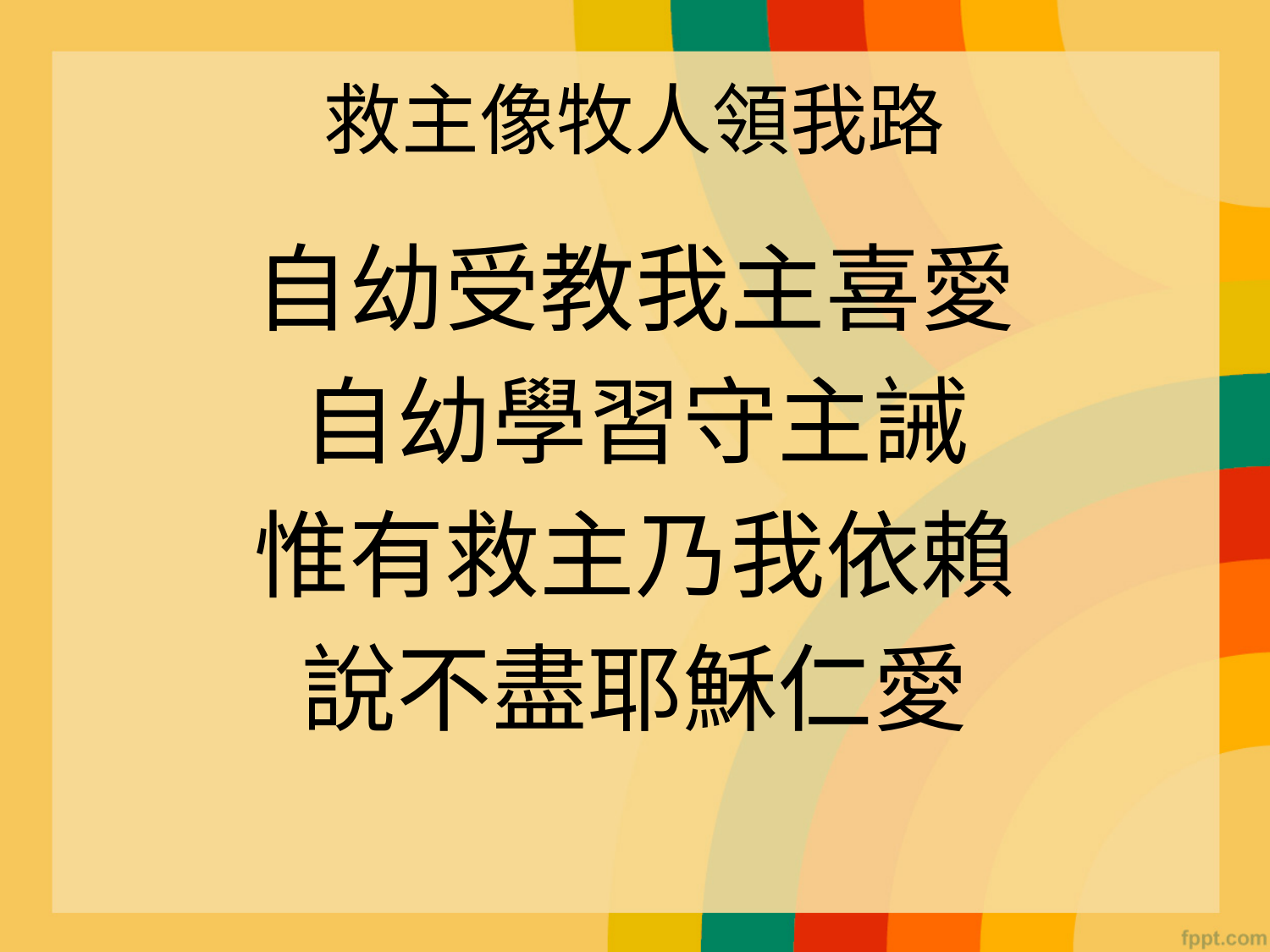

# 救主像牧人領我路
自幼受教我主喜愛
自幼學習守主誡
惟有救主乃我依賴
說不盡耶穌仁愛